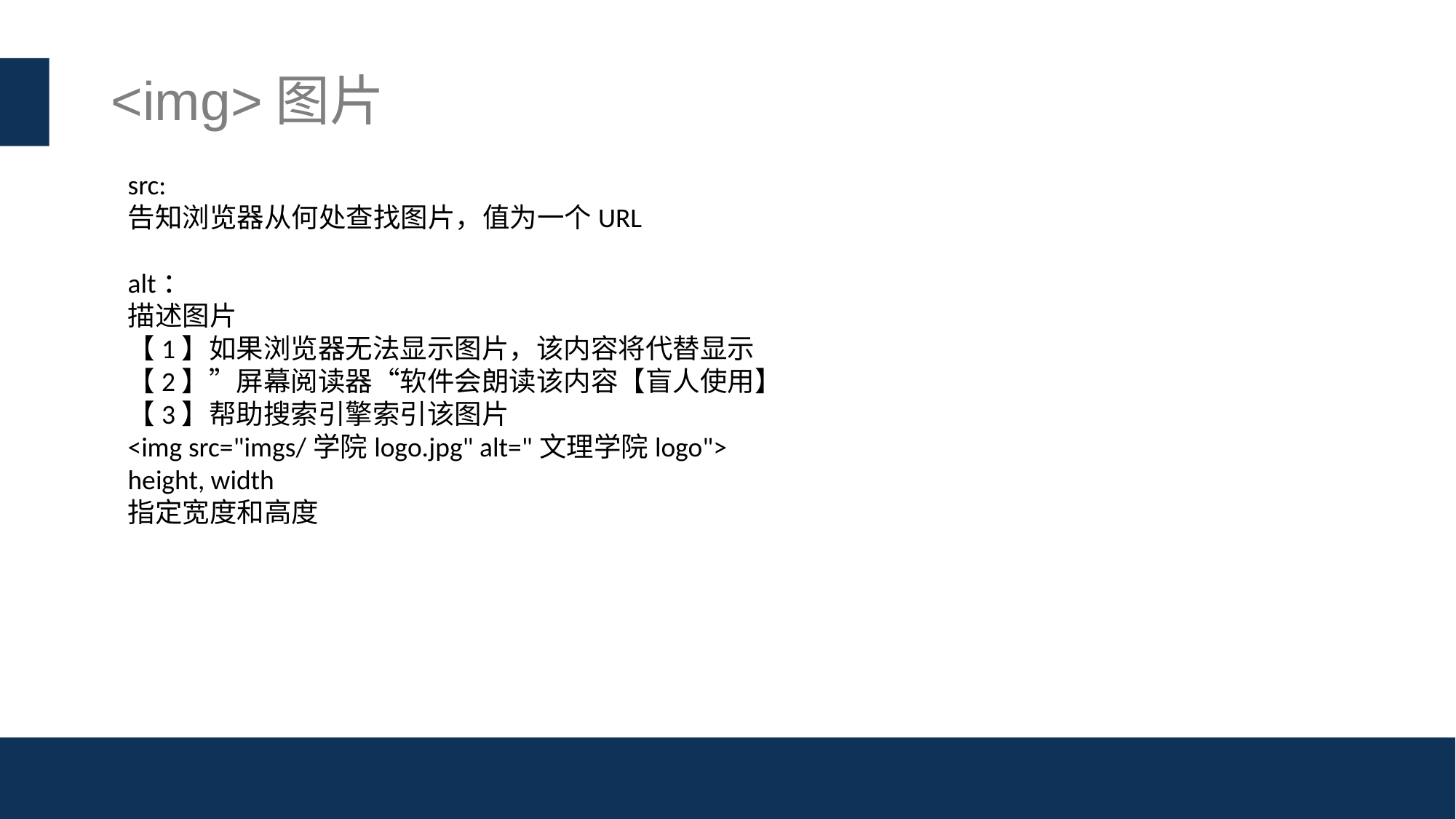

# <img>图片

src:
告知浏览器从何处查找图片，值为一个URL

alt：
描述图片
【1】如果浏览器无法显示图片，该内容将代替显示
【2】”屏幕阅读器“软件会朗读该内容【盲人使用】
【3】帮助搜索引擎索引该图片
<img src="imgs/学院logo.jpg" alt="文理学院logo">
height, width
指定宽度和高度